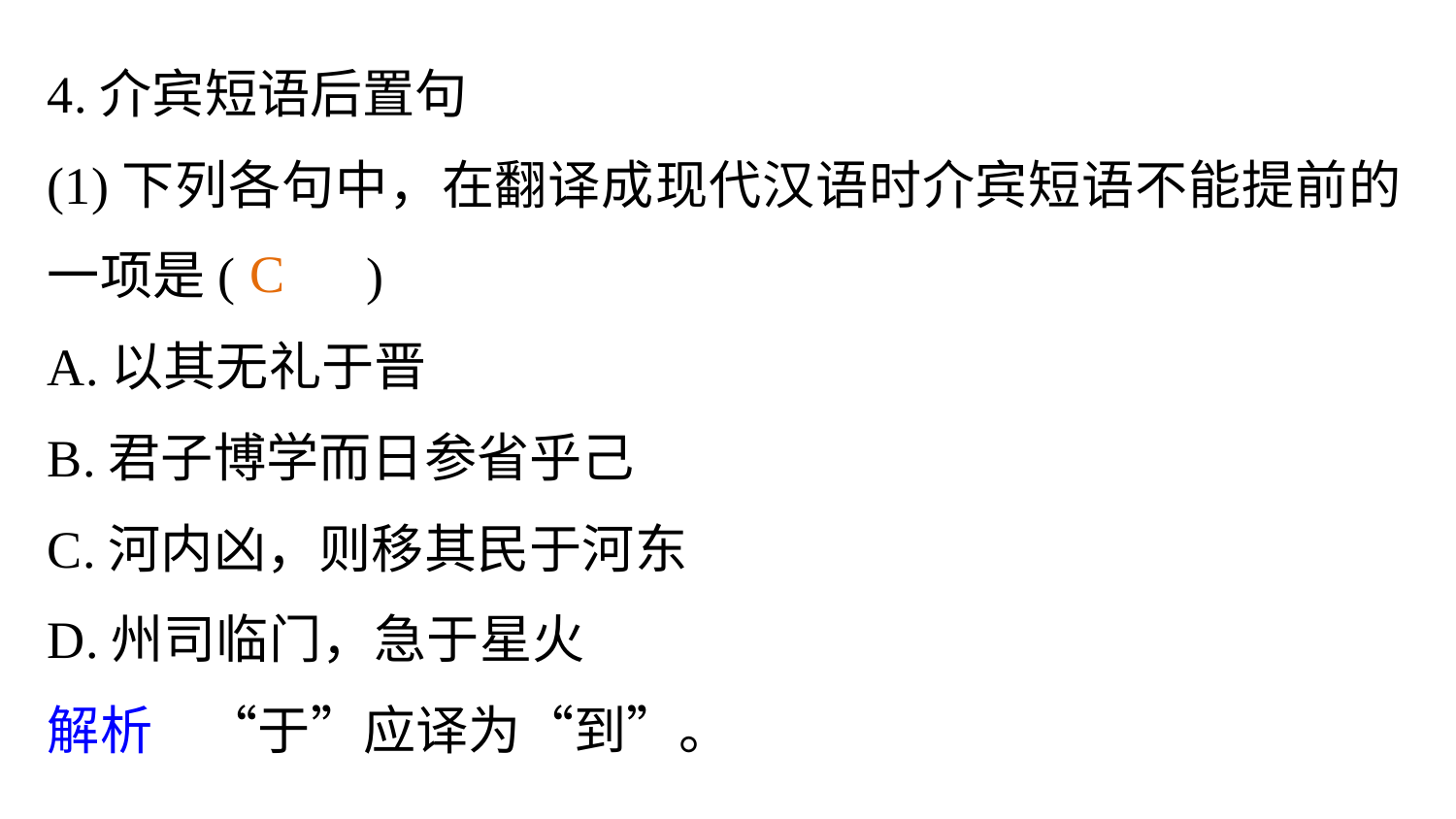

4.介宾短语后置句
(1)下列各句中，在翻译成现代汉语时介宾短语不能提前的一项是(　　)
A.以其无礼于晋
B.君子博学而日参省乎己
C.河内凶，则移其民于河东
D.州司临门，急于星火
解析　“于”应译为“到”。
C